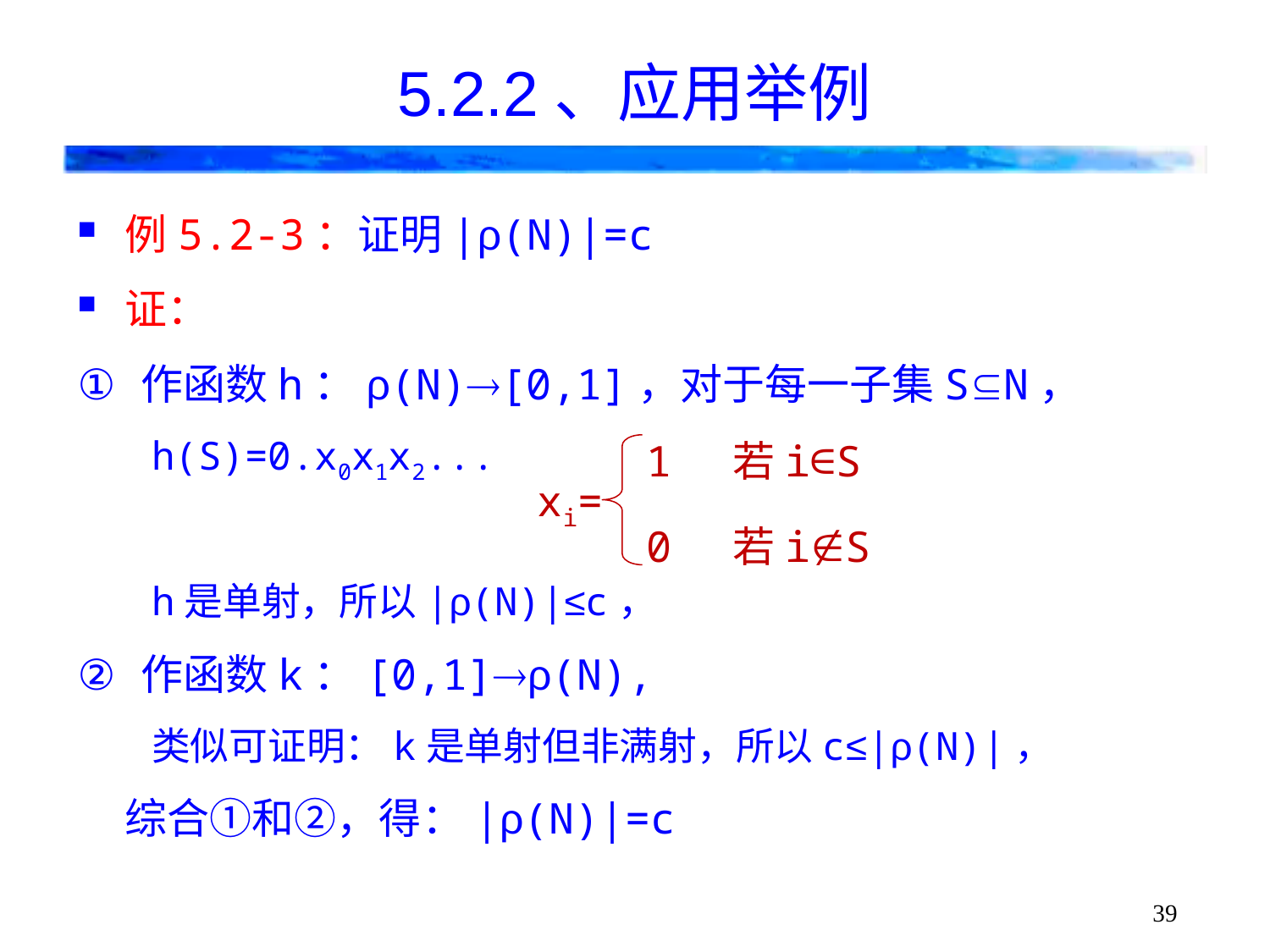

# 5.2.2、应用举例
例5.2-3：证明|ρ(N)|=c
证：
作函数h：ρ(N)→[0,1]，对于每一子集S⊆N，
h(S)=0.x0x1x2...

h是单射，所以|ρ(N)|≤c，
作函数k：[0,1]→ρ(N),
类似可证明：k是单射但非满射，所以c≤|ρ(N)|，
综合①和②，得：|ρ(N)|=c
1  若i∈S
0  若i∉S

xi=
39